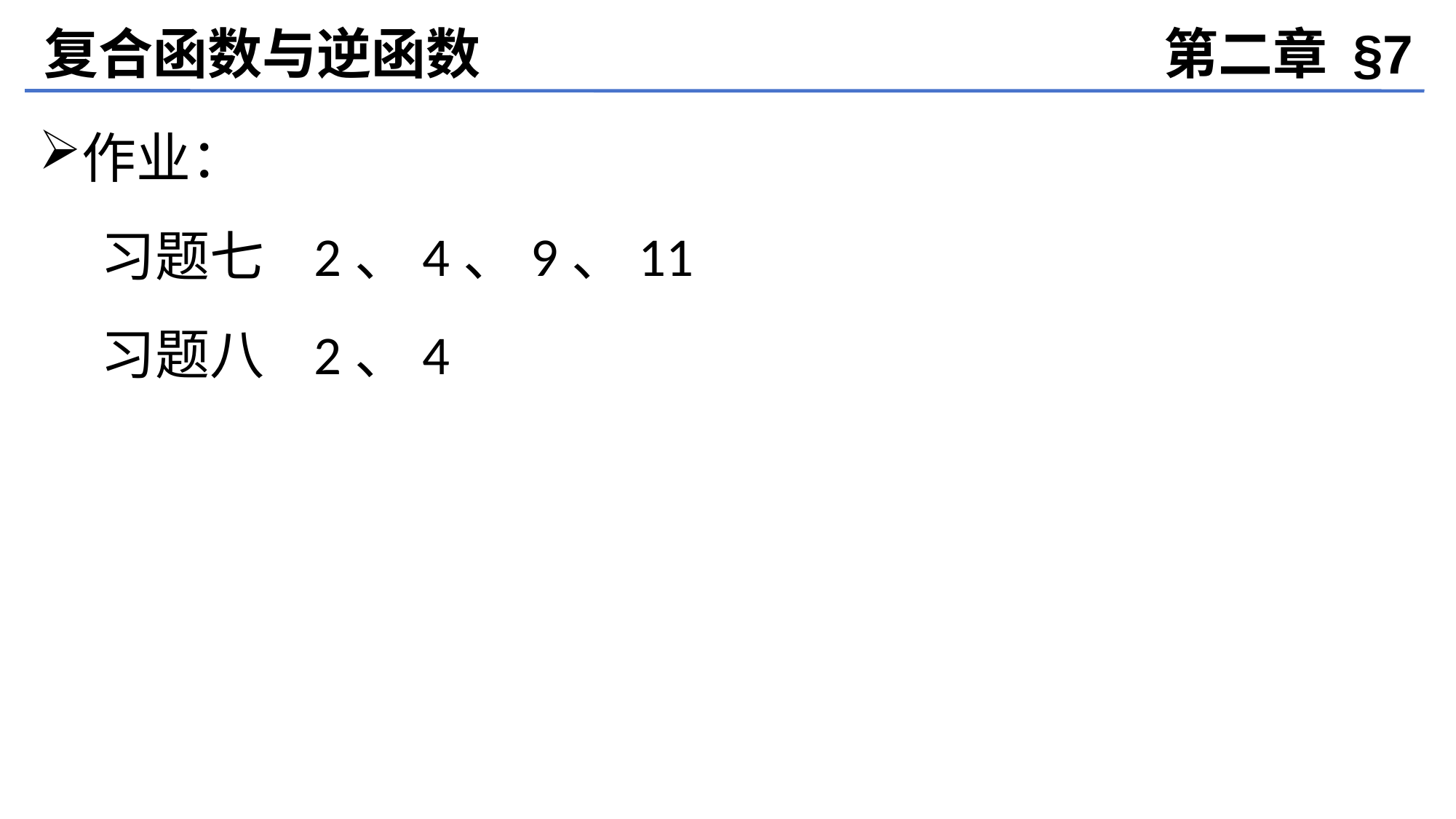

复合函数与逆函数
第二章 §7
作业：
    习题七   2、4、9、11
    习题八   2、4